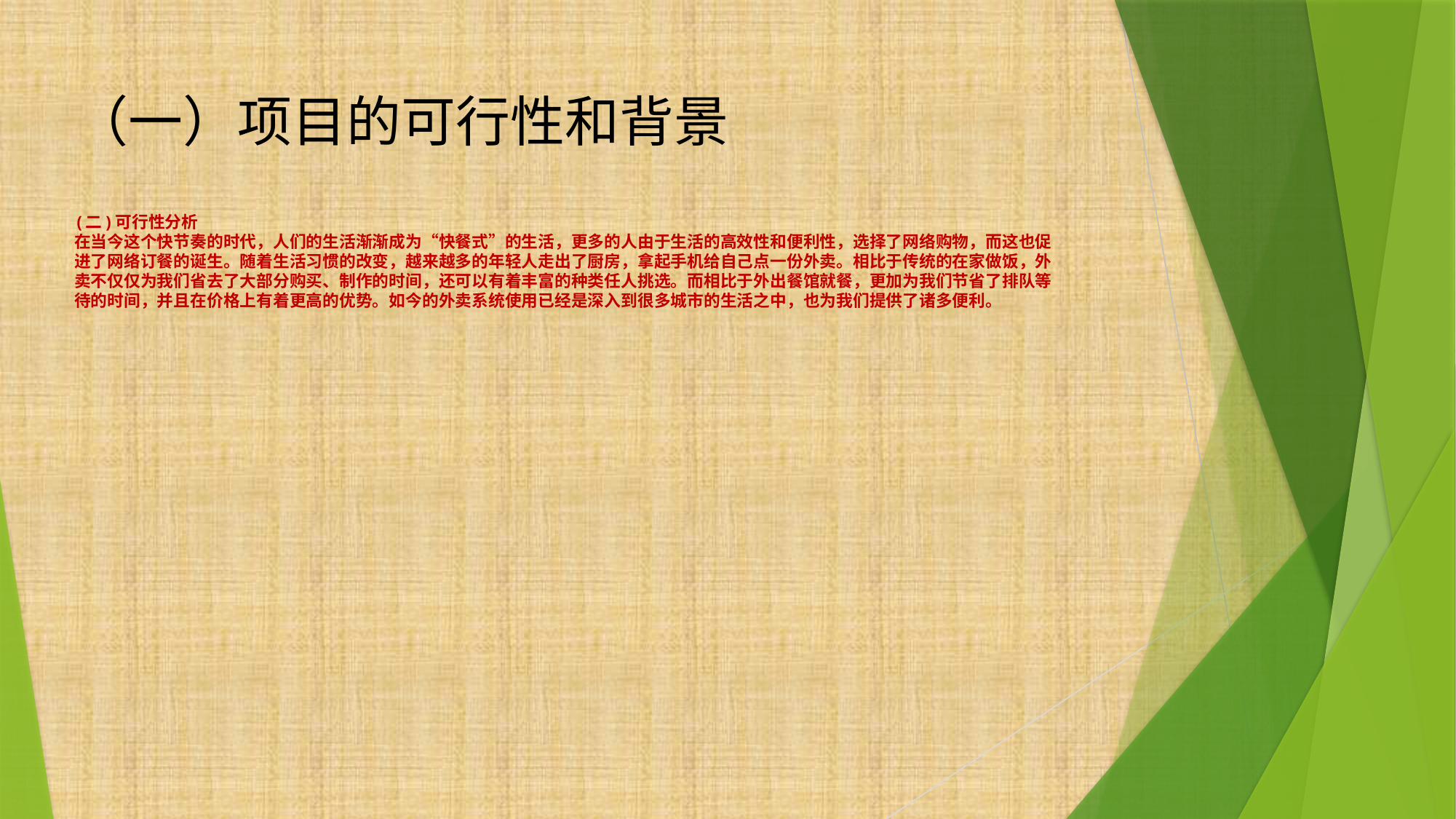

（一）项目的可行性和背景
# (二)可行性分析 在当今这个快节奏的时代，人们的生活渐渐成为“快餐式”的生活，更多的人由于生活的高效性和便利性，选择了网络购物，而这也促进了网络订餐的诞生。随着生活习惯的改变，越来越多的年轻人走出了厨房，拿起手机给自己点一份外卖。相比于传统的在家做饭，外卖不仅仅为我们省去了大部分购买、制作的时间，还可以有着丰富的种类任人挑选。而相比于外出餐馆就餐，更加为我们节省了排队等待的时间，并且在价格上有着更高的优势。如今的外卖系统使用已经是深入到很多城市的生活之中，也为我们提供了诸多便利。